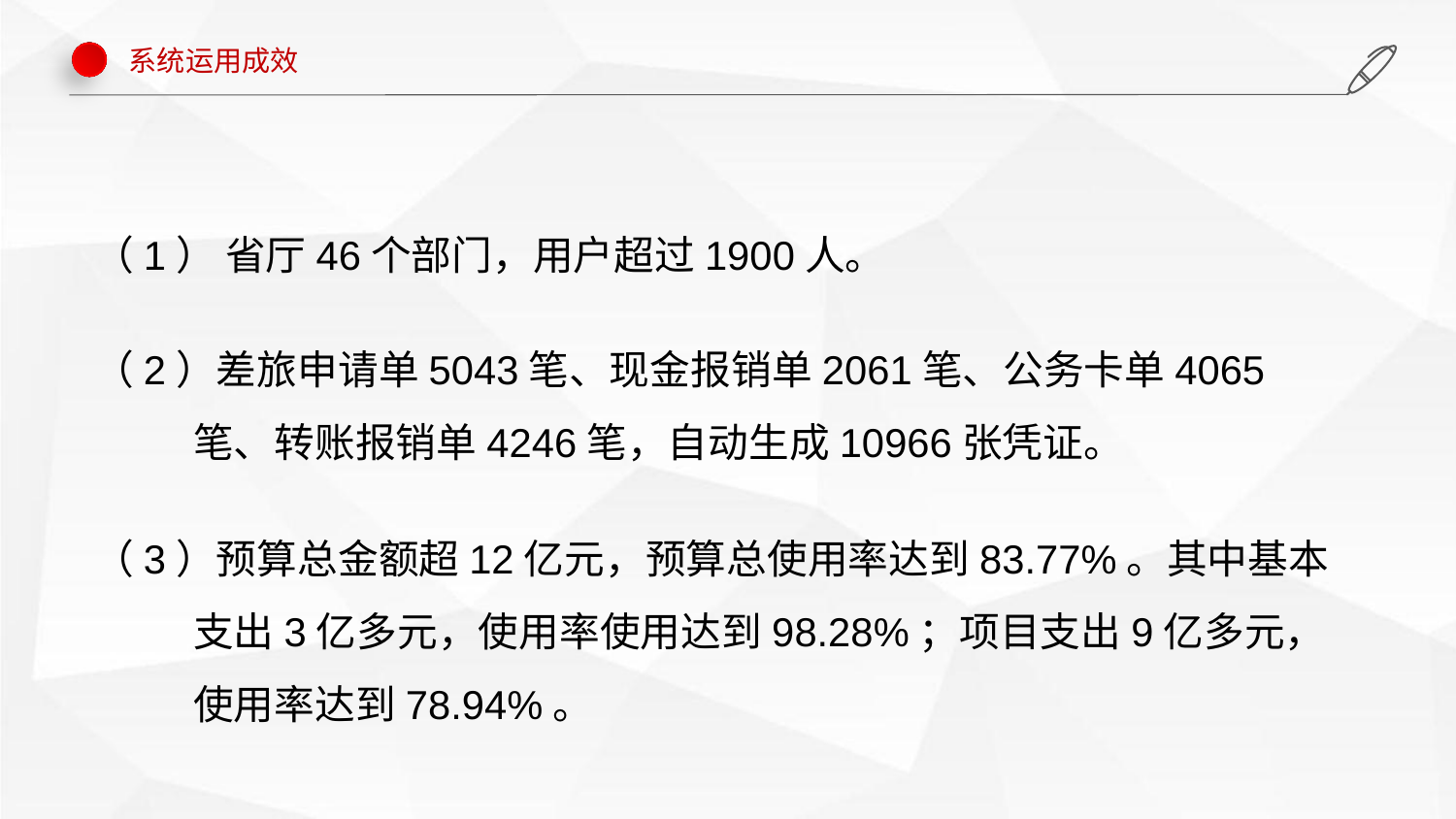

系统运用成效

（1） 省厅46个部门，用户超过1900人。
（2）差旅申请单5043笔、现金报销单2061笔、公务卡单4065笔、转账报销单4246笔，自动生成10966张凭证。
（3）预算总金额超12亿元，预算总使用率达到83.77%。其中基本支出3亿多元，使用率使用达到98.28%；项目支出9亿多元，使用率达到78.94%。